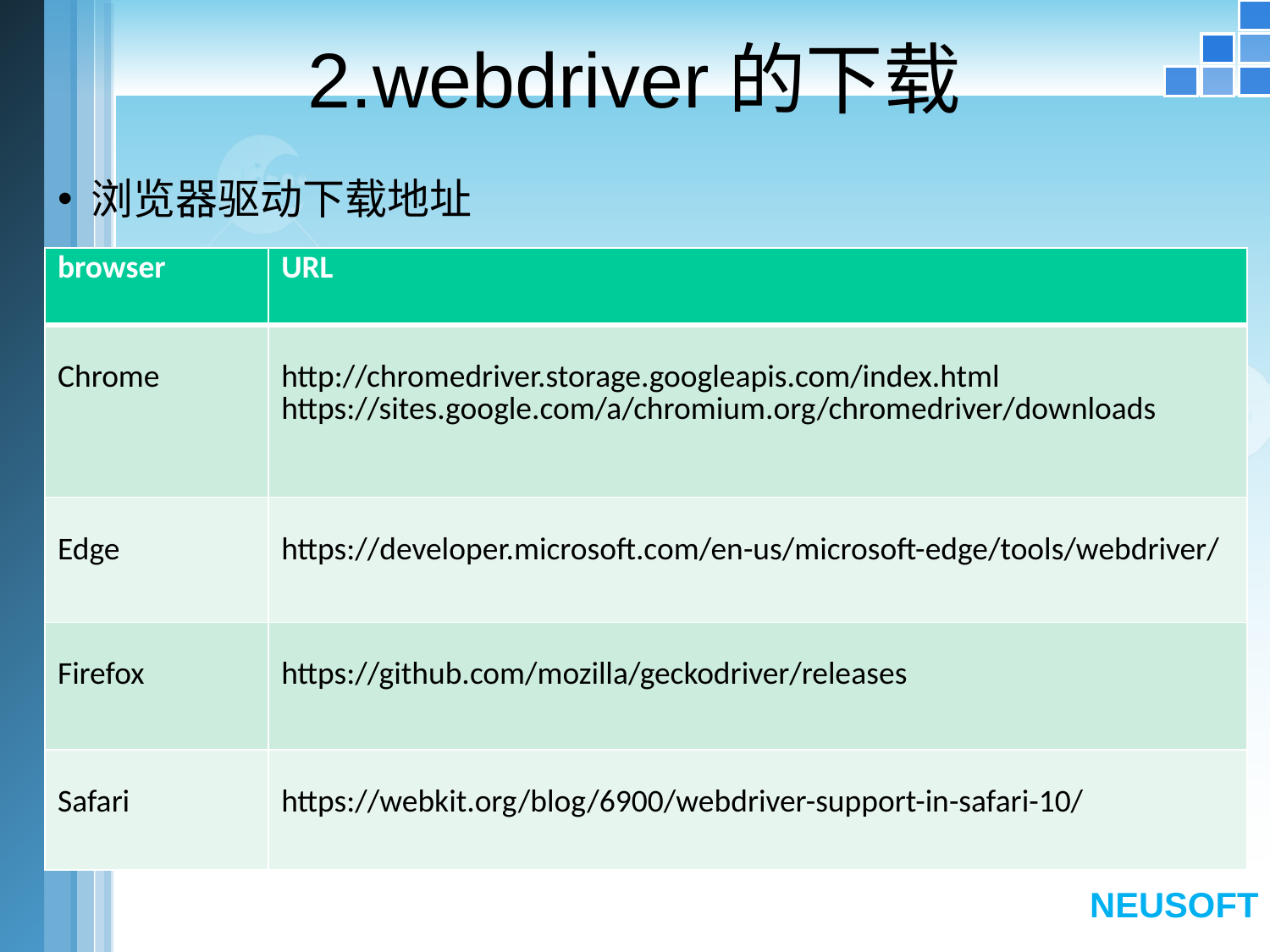

# 2.webdriver的下载
浏览器驱动下载地址

| browser | URL |
| --- | --- |
| Chrome | http://chromedriver.storage.googleapis.com/index.html https://sites.google.com/a/chromium.org/chromedriver/downloads |
| Edge | https://developer.microsoft.com/en-us/microsoft-edge/tools/webdriver/ |
| Firefox | https://github.com/mozilla/geckodriver/releases |
| Safari | https://webkit.org/blog/6900/webdriver-support-in-safari-10/ |